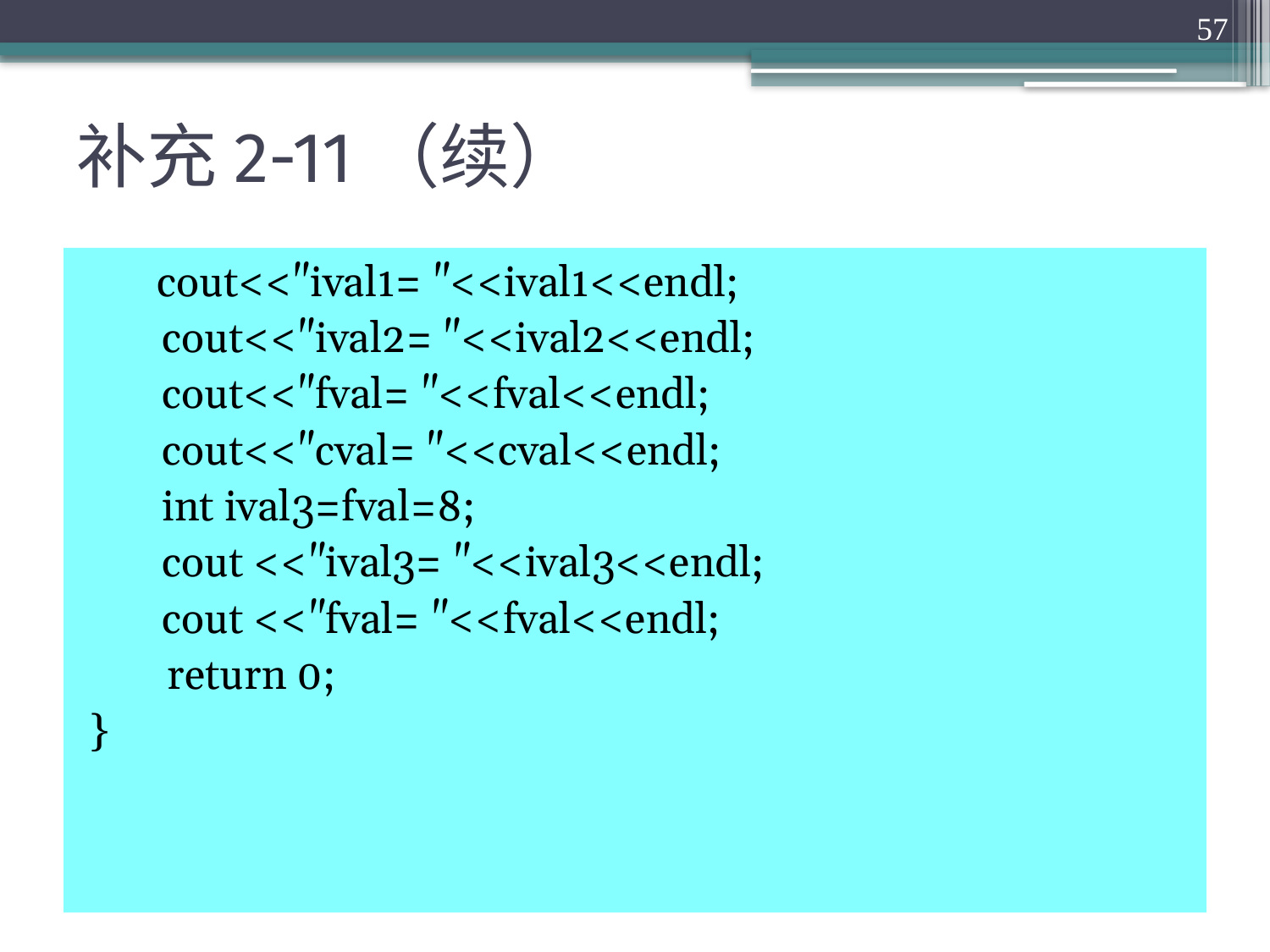

57
# 补充2-11（续）
	   cout<<"ival1= "<<ival1<<endl;
       cout<<"ival2= "<<ival2<<endl;
       cout<<"fval= "<<fval<<endl;
       cout<<"cval= "<<cval<<endl;
       int ival3=fval=8;
       cout <<"ival3= "<<ival3<<endl;
       cout <<"fval= "<<fval<<endl;
	    return 0;
}